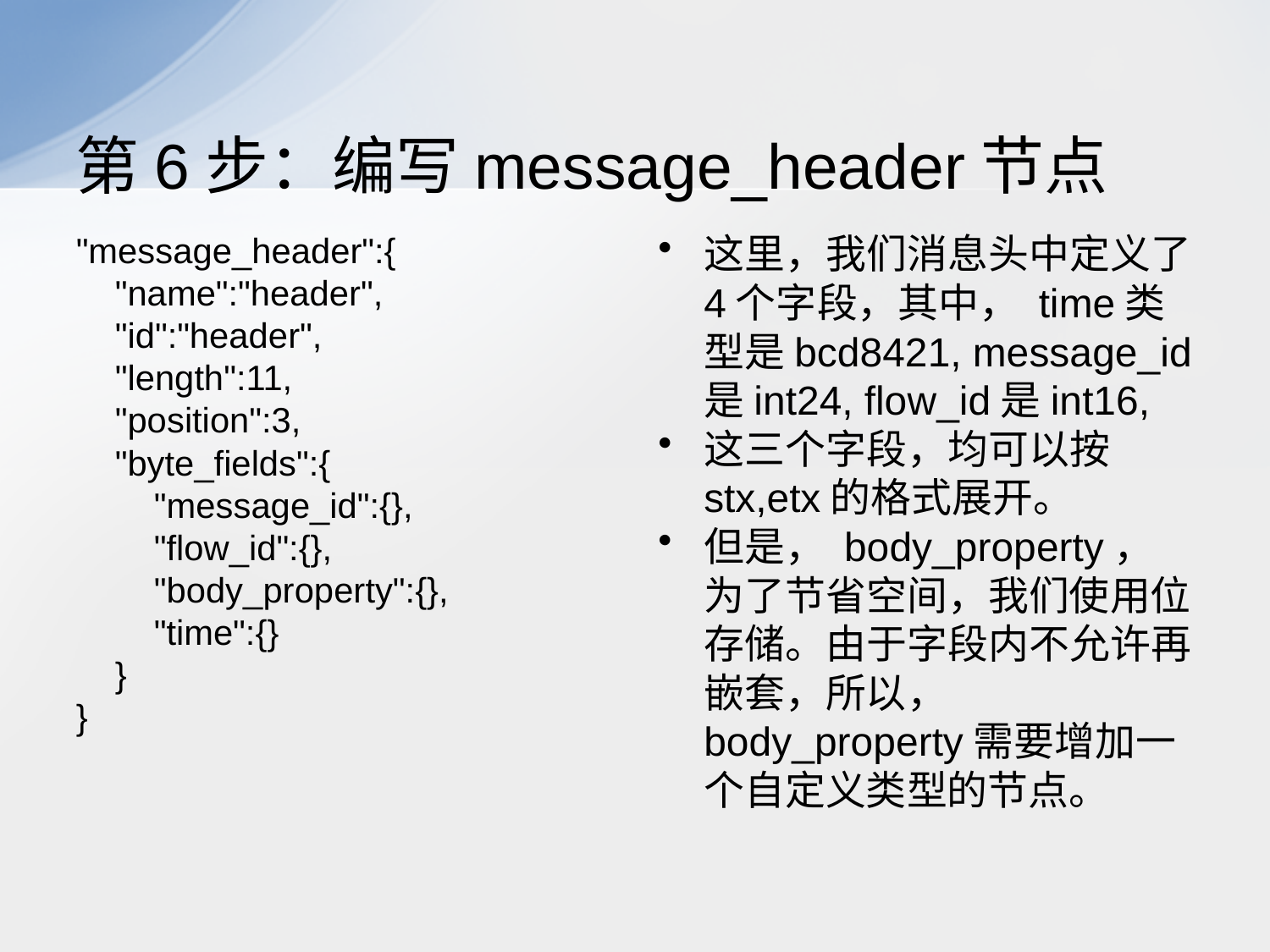

# 第6步：编写message_header节点
"message_header":{
    "name":"header",
    "id":"header",
    "length":11,
    "position":3,
    "byte_fields":{
        "message_id":{},
        "flow_id":{},
        "body_property":{},
        "time":{}
    }
}
这里，我们消息头中定义了4个字段，其中， time类型是bcd8421, message_id是int24, flow_id是int16,
这三个字段，均可以按stx,etx的格式展开。
但是， body_property，为了节省空间，我们使用位存储。由于字段内不允许再嵌套，所以， body_property需要增加一个自定义类型的节点。